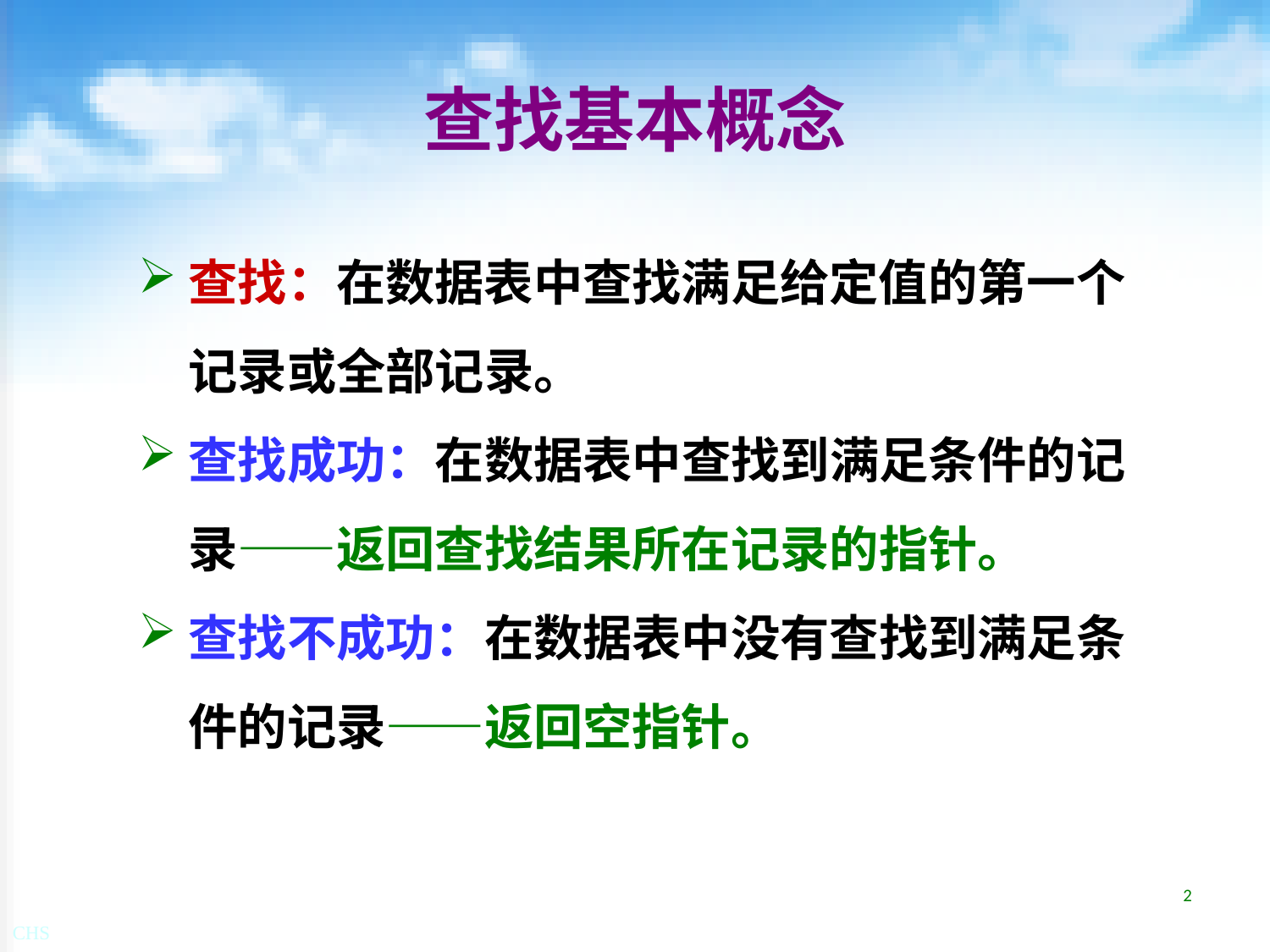

# 查找基本概念
查找：在数据表中查找满足给定值的第一个记录或全部记录。
查找成功：在数据表中查找到满足条件的记录——返回查找结果所在记录的指针。
查找不成功：在数据表中没有查找到满足条件的记录——返回空指针。
2